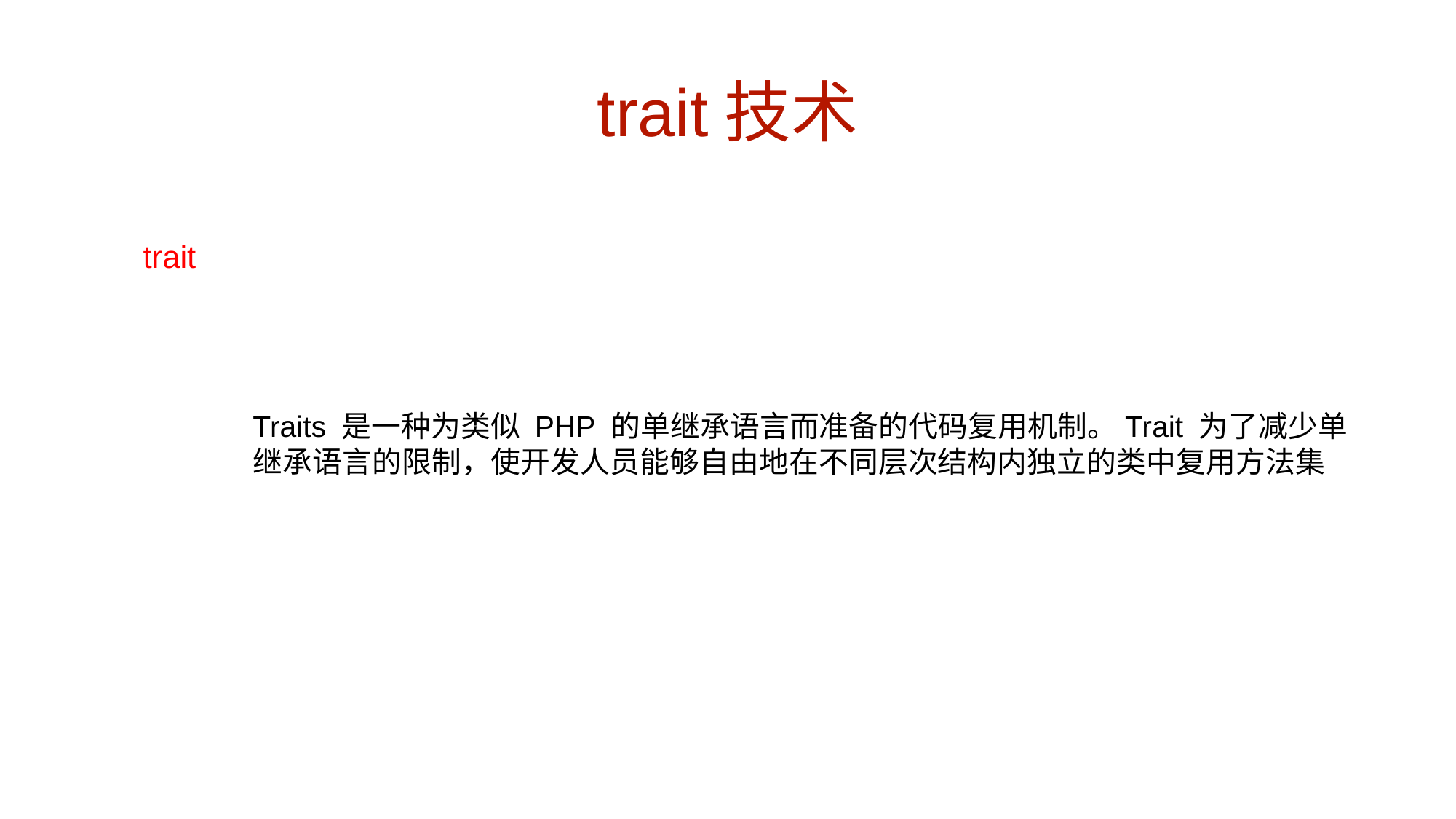

# trait技术
trait
Traits 是一种为类似 PHP 的单继承语言而准备的代码复用机制。Trait 为了减少单继承语言的限制，使开发人员能够自由地在不同层次结构内独立的类中复用方法集